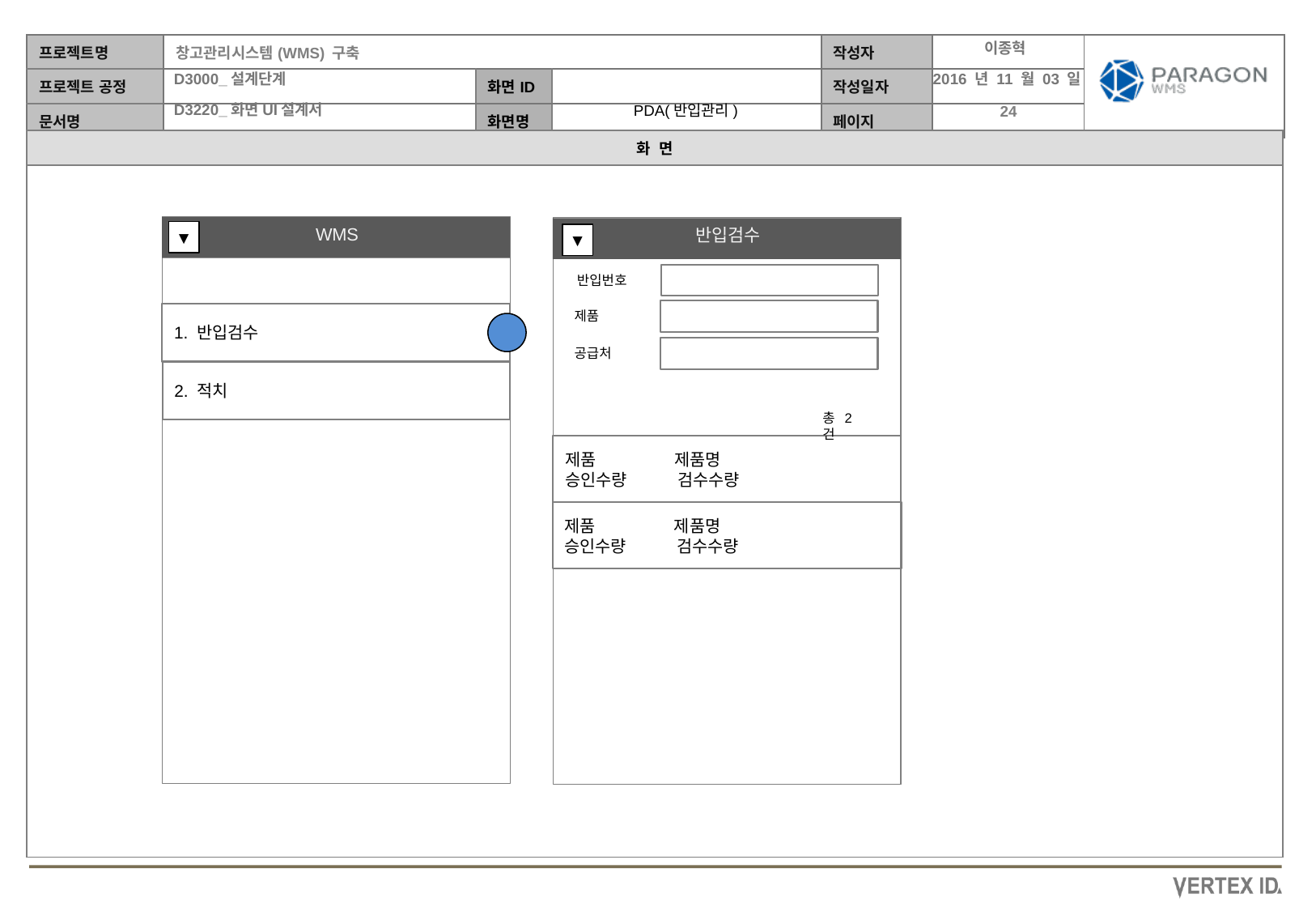

이종혁
2016 년 11 월 03 일
PDA(반입관리)

WMS

반입검수
▼
▼

반입번호

제품
1. 반입검수

공급처
2. 적치
총2건
제품                 제품명
승인수량           검수수량
제품                 제품명
승인수량           검수수량